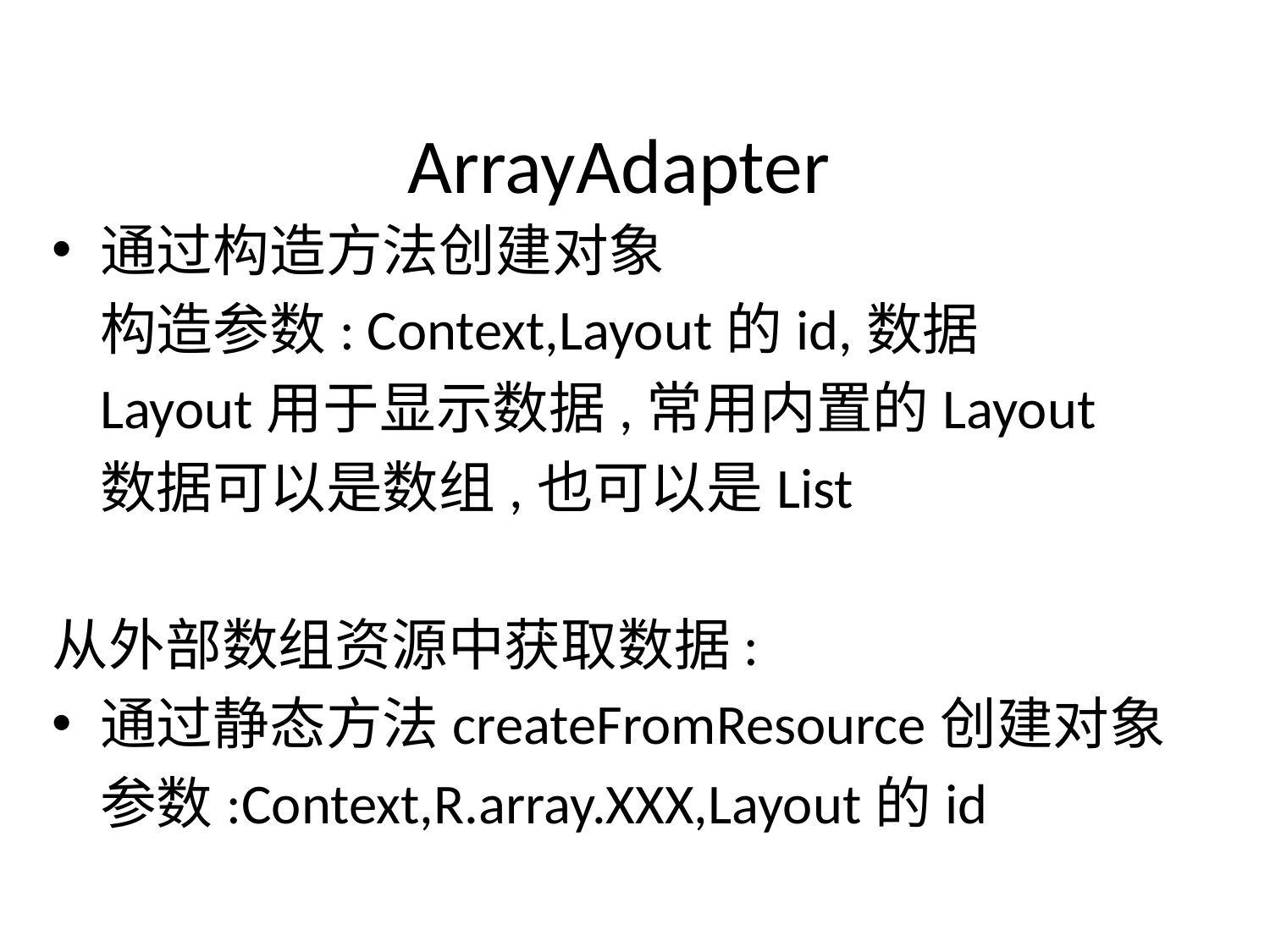

# ArrayAdapter
通过构造方法创建对象
	构造参数: Context,Layout的id,数据
	Layout用于显示数据,常用内置的Layout
	数据可以是数组,也可以是List

从外部数组资源中获取数据:
通过静态方法createFromResource创建对象
	参数:Context,R.array.XXX,Layout的id